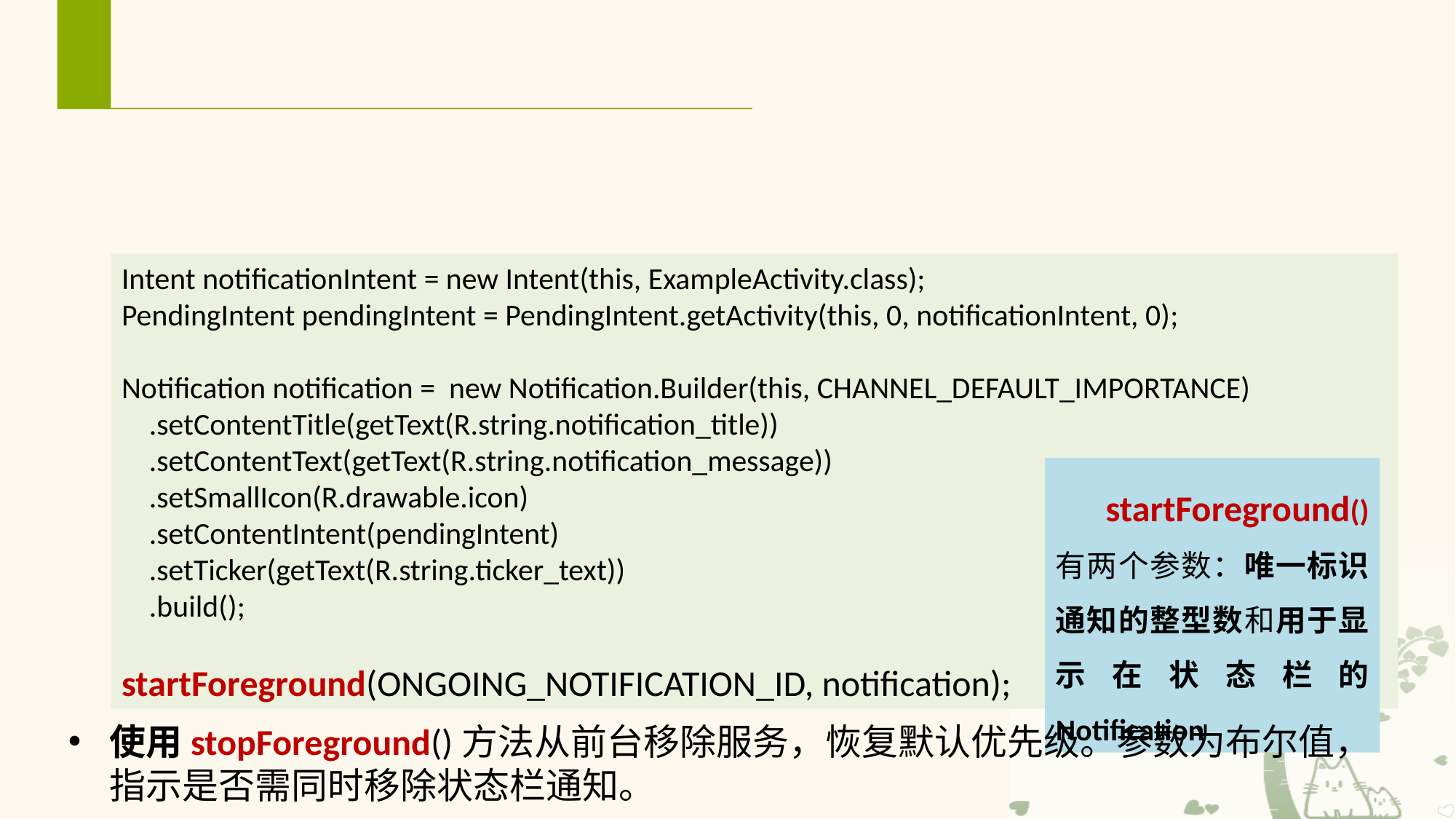

# 8.3.5 前台Service
Service提供了startForeground()方法，使服务以前台Service的方式运行。通常在onCreate()或者onStartCommand()中设置。
Intent notificationIntent = new Intent(this, ExampleActivity.class);
PendingIntent pendingIntent = PendingIntent.getActivity(this, 0, notificationIntent, 0);

Notification notification =  new Notification.Builder(this, CHANNEL_DEFAULT_IMPORTANCE)
    .setContentTitle(getText(R.string.notification_title))
    .setContentText(getText(R.string.notification_message))
    .setSmallIcon(R.drawable.icon)
    .setContentIntent(pendingIntent)
    .setTicker(getText(R.string.ticker_text))
    .build();

startForeground(ONGOING_NOTIFICATION_ID, notification);
 startForeground() 有两个参数：唯一标识通知的整型数和用于显示在状态栏的 Notification
使用stopForeground()方法从前台移除服务，恢复默认优先级。参数为布尔值，指示是否需同时移除状态栏通知。